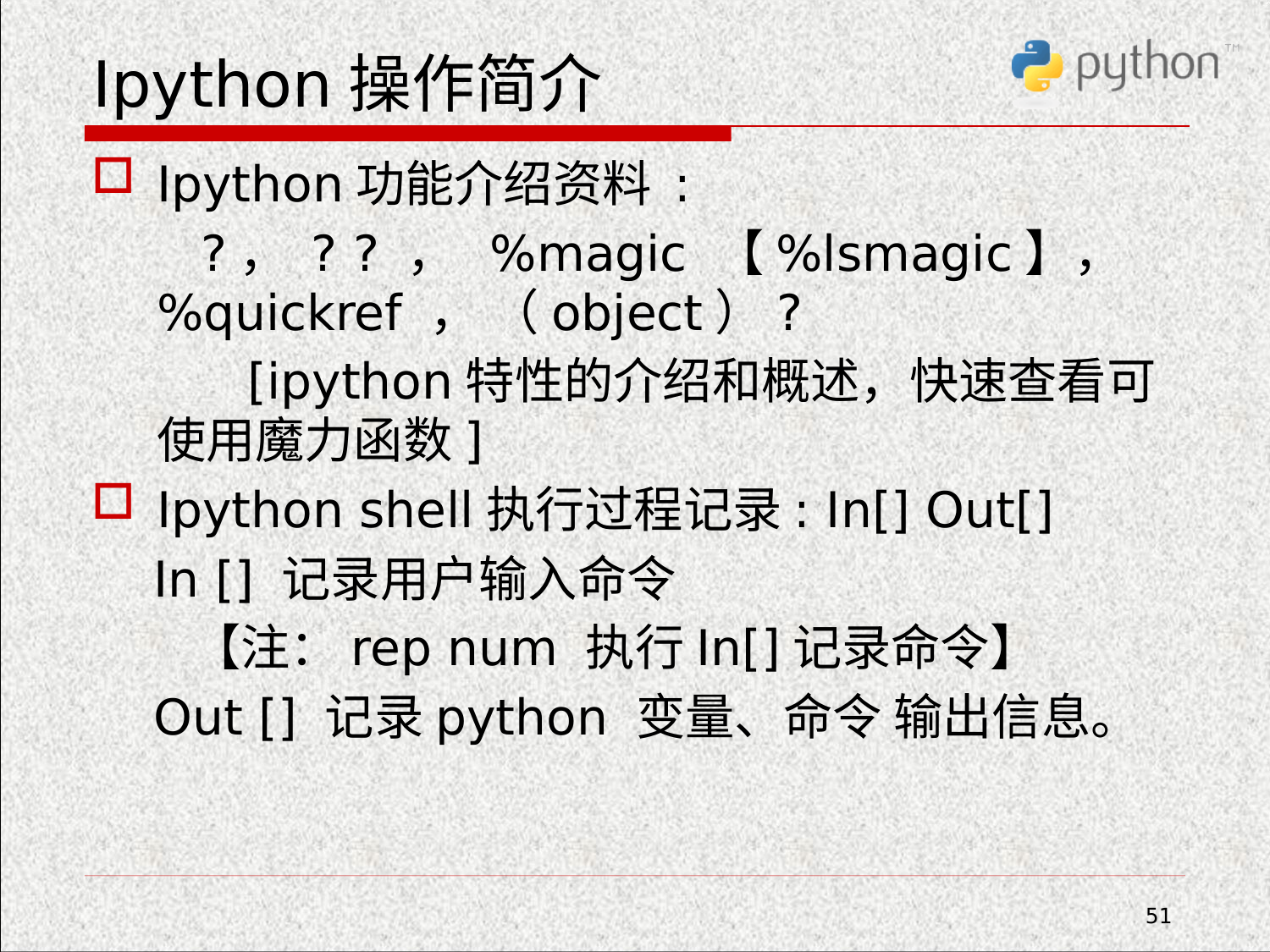

# Ipython操作简介
Ipython功能介绍资料 :
       ?， ? ? ，  %magic 【%lsmagic】，%quickref ， （object）?
          [ipython特性的介绍和概述，快速查看可使用魔力函数]
Ipython shell执行过程记录: In[] Out[]
    In [] 记录用户输入命令
        【注：rep num 执行In[]记录命令】
    Out [] 记录python 变量、命令 输出信息。

51